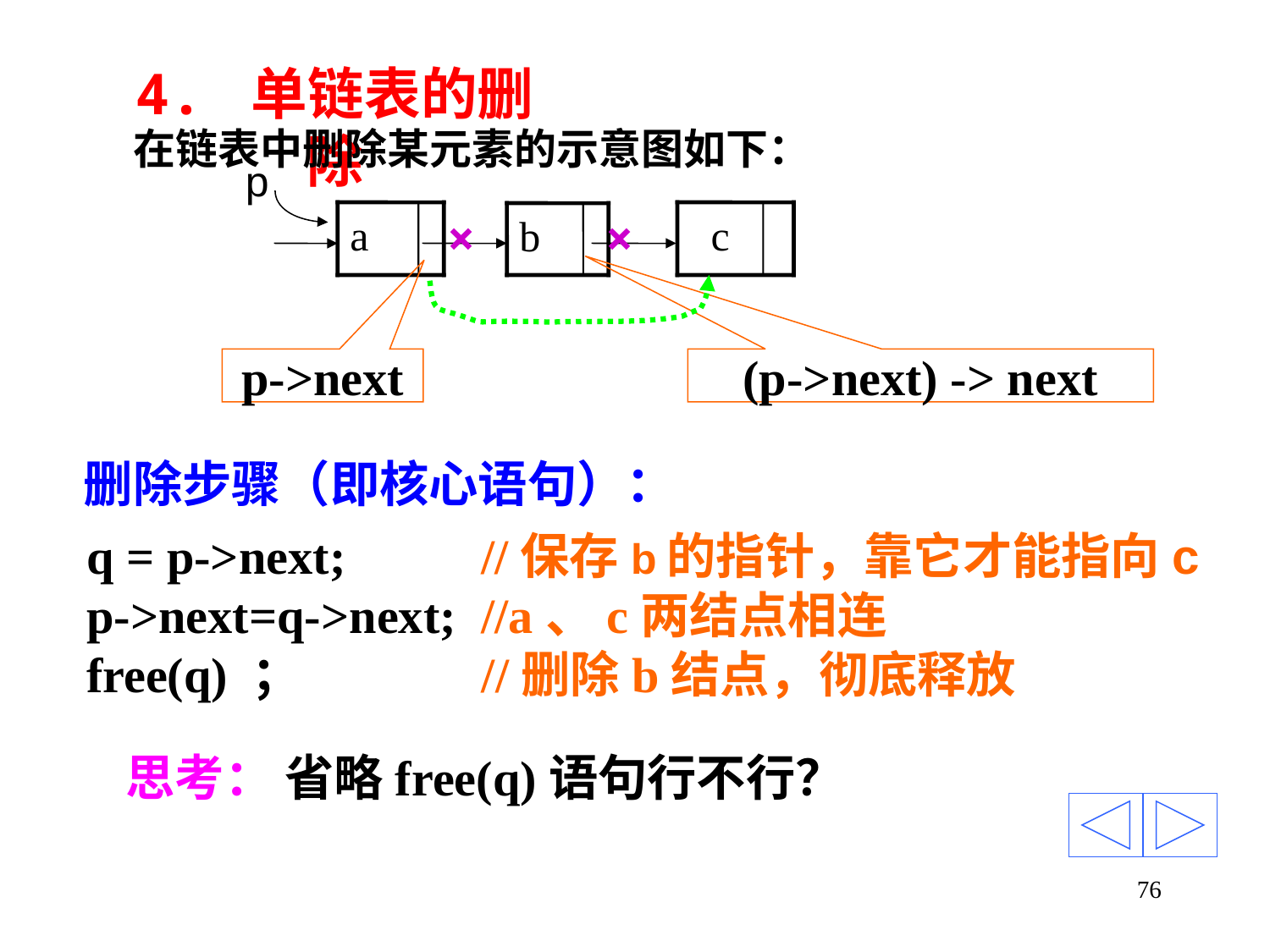

# 4. 单链表的删除
在链表中删除某元素的示意图如下：
p

a

c

b

×
×

p->next
(p->next) -> next
删除步骤（即核心语句）：
q = p->next;           //保存b的指针，靠它才能指向c
p->next=q->next;  //a、c两结点相连
free(q) ；               //删除b结点，彻底释放
思考： 省略free(q)语句行不行？

76